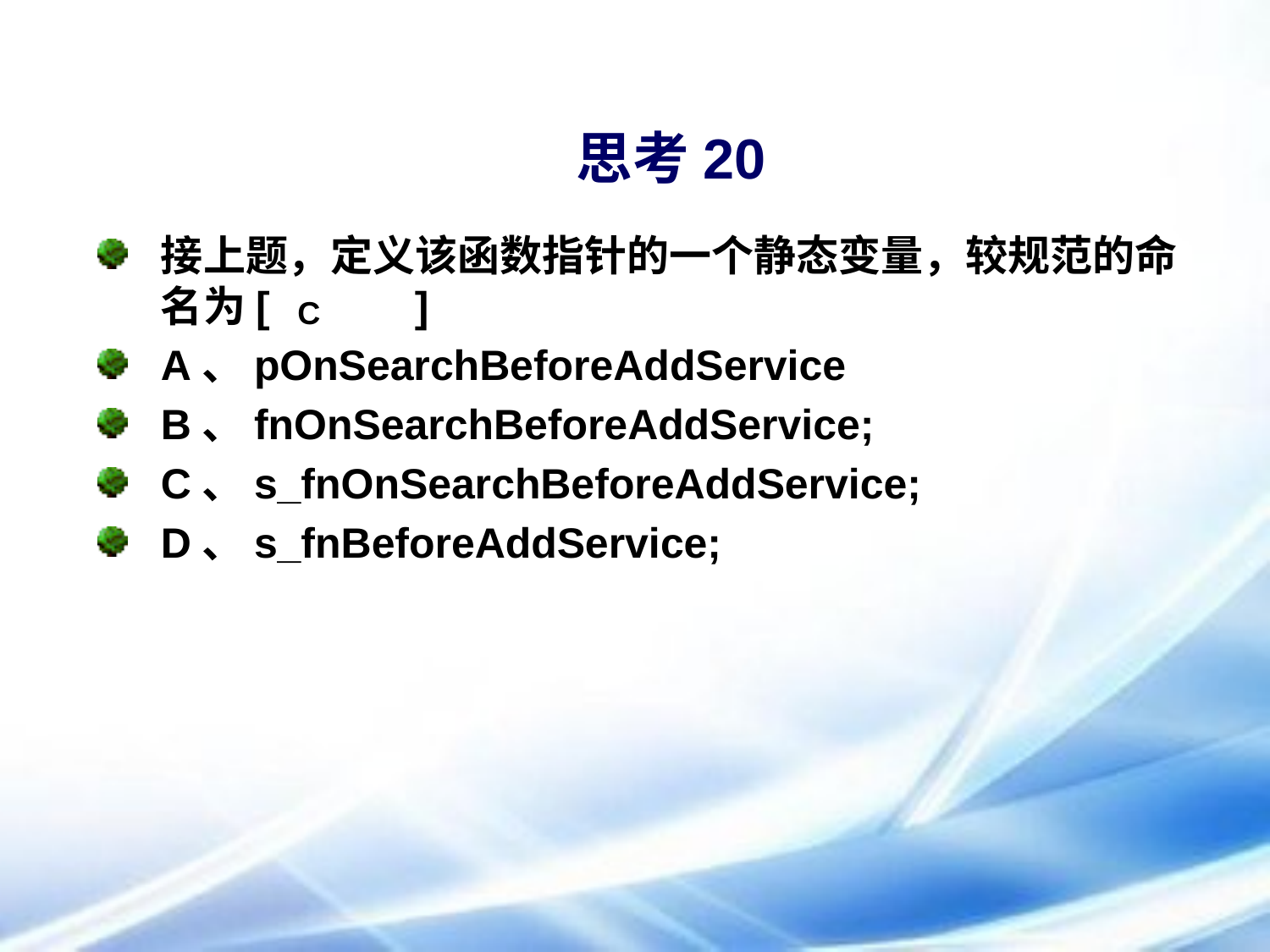

# 思考20
接上题，定义该函数指针的一个静态变量，较规范的命名为[		]
A、pOnSearchBeforeAddService
B、fnOnSearchBeforeAddService;
C、s_fnOnSearchBeforeAddService;
D、s_fnBeforeAddService;
C